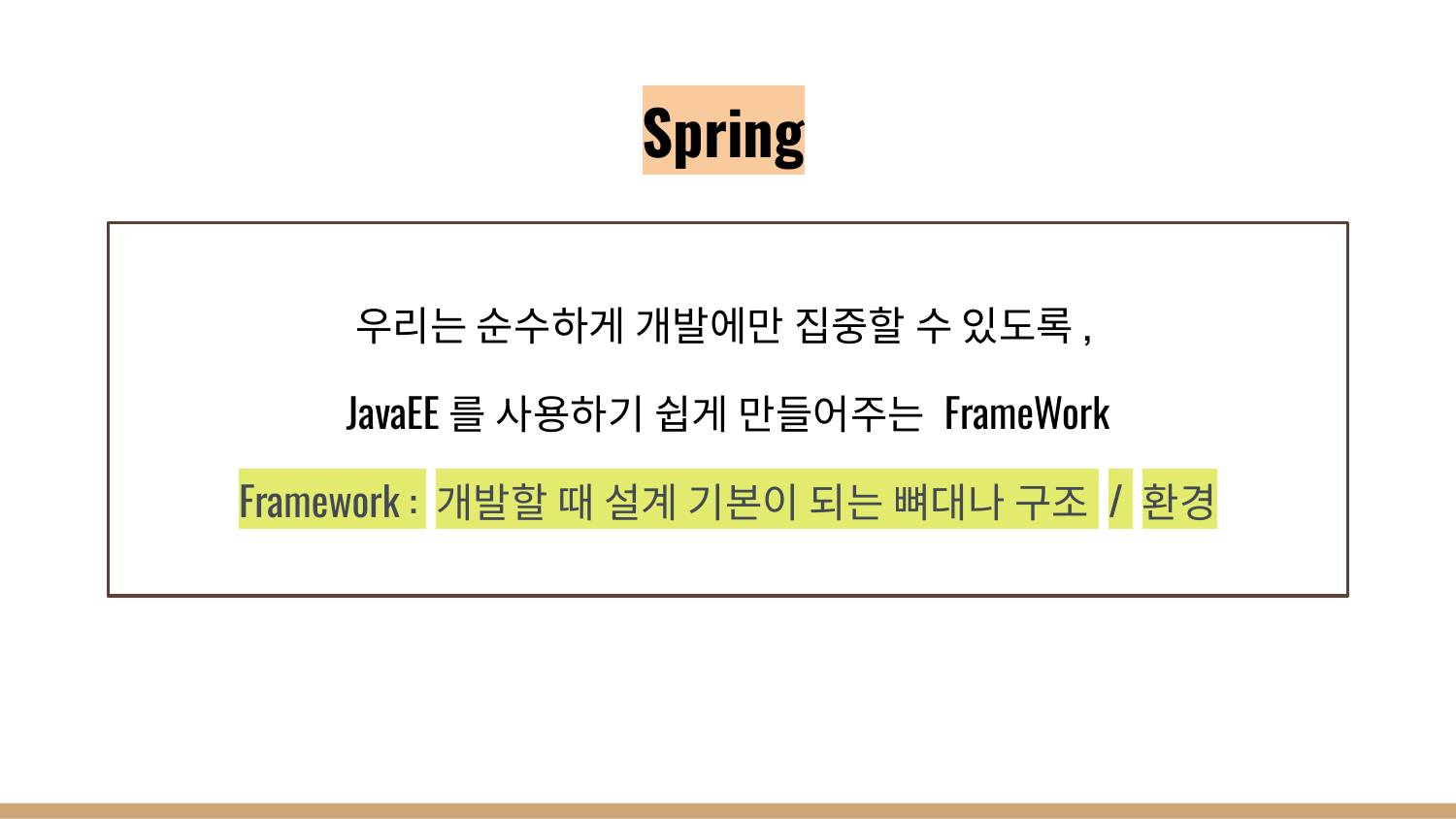

# Spring
우리는 순수하게 개발에만 집중할 수 있도록,
JavaEE를 사용하기 쉽게 만들어주는 FrameWork
Framework : 개발할 때 설계 기본이 되는 뼈대나 구조 / 환경